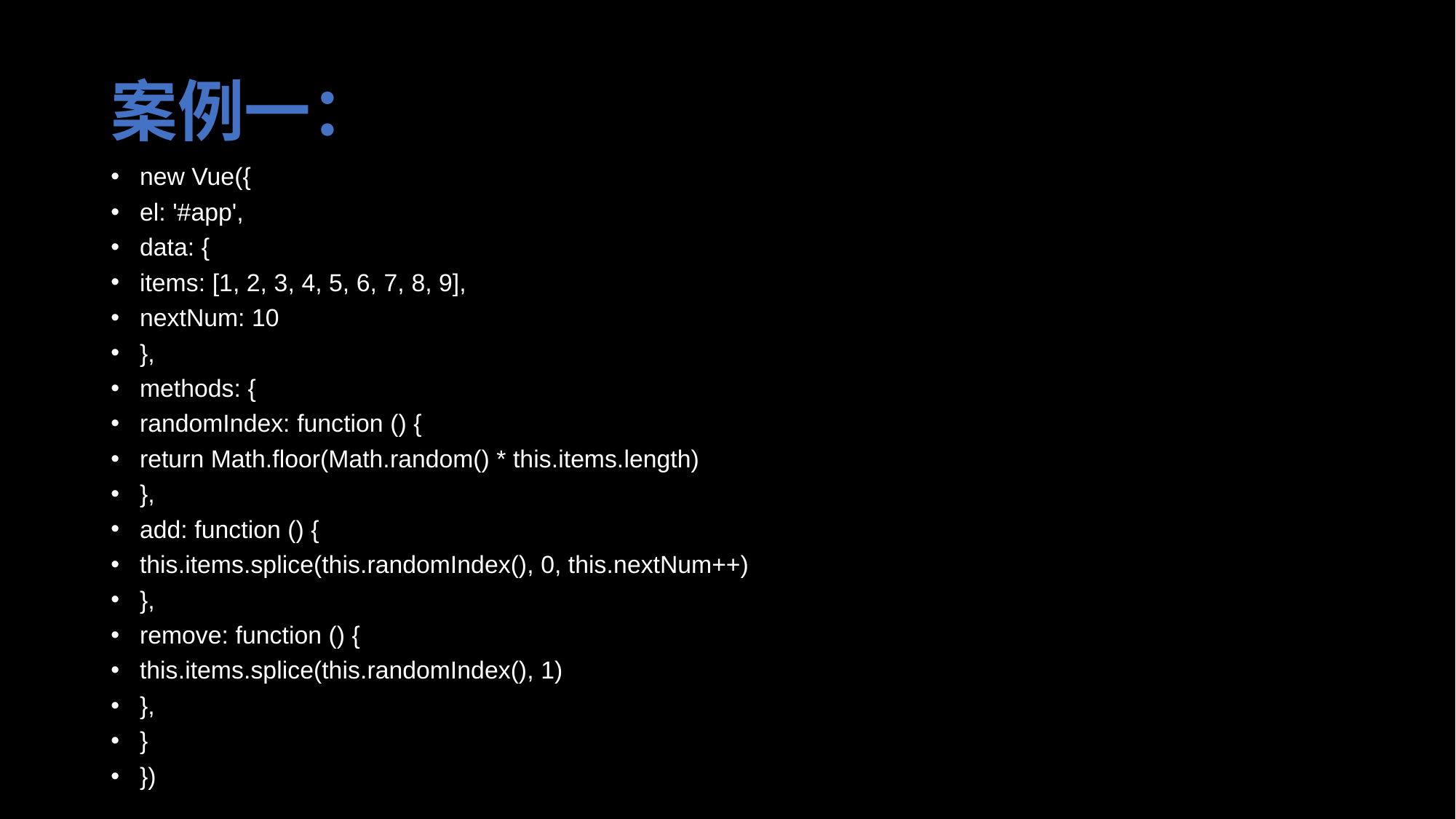

# 案例一：
new Vue({
el: '#app',
data: {
items: [1, 2, 3, 4, 5, 6, 7, 8, 9],
nextNum: 10
},
methods: {
randomIndex: function () {
return Math.floor(Math.random() * this.items.length)
},
add: function () {
this.items.splice(this.randomIndex(), 0, this.nextNum++)
},
remove: function () {
this.items.splice(this.randomIndex(), 1)
},
}
})